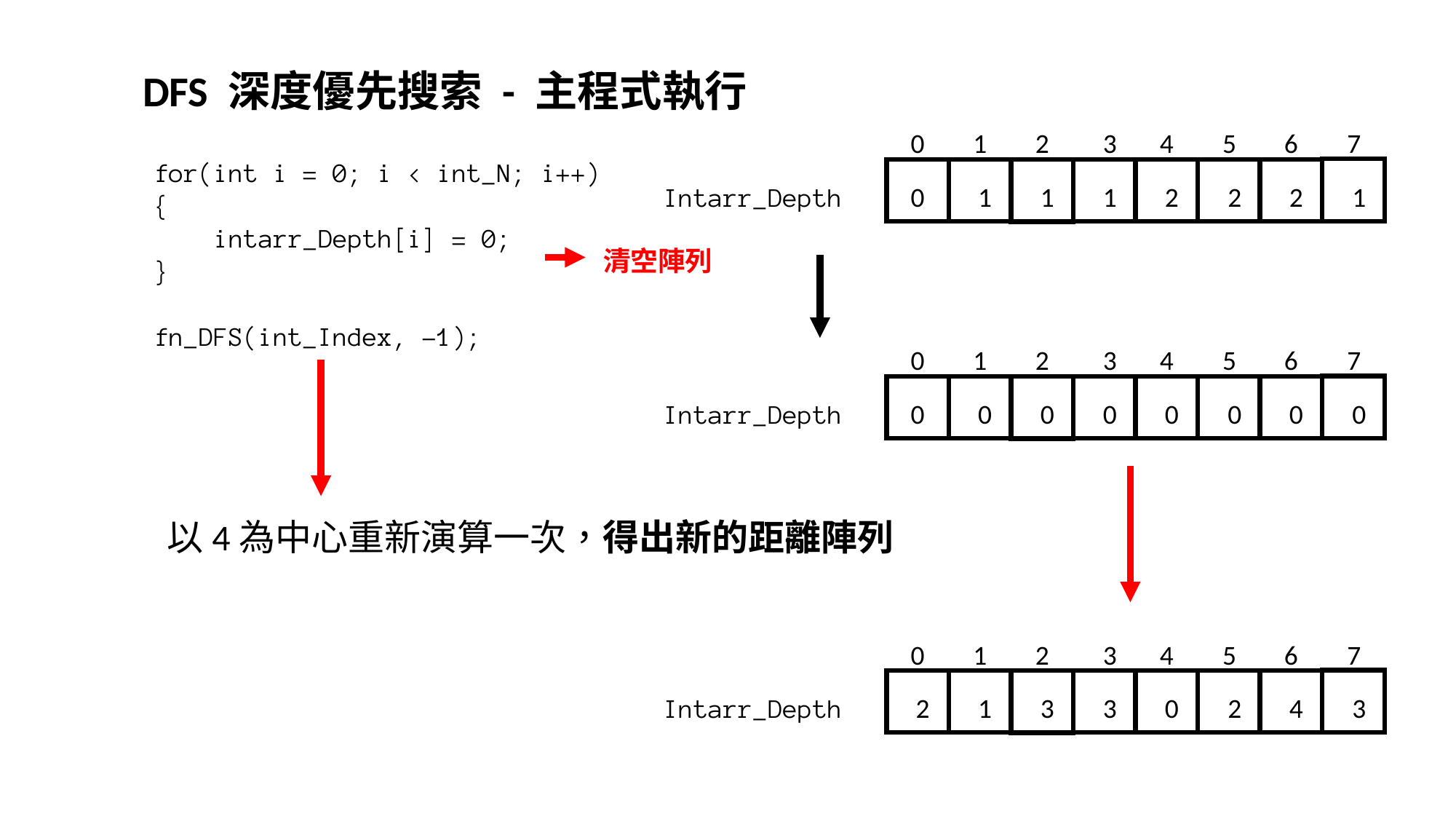

DFS 深度優先搜索 - 主程式執行
0
1
2
3
4
5
6
7

0
1
1
1
2
2
2
1
Intarr_Depth
for(int i = 0; i < int_N; i++)
{
    intarr_Depth[i] = 0;
}

fn_DFS(int_Index, -1);
清空陣列
0
1
2
3
4
5
6
7

0
0
0
0
0
0
0
0
Intarr_Depth
以4為中心重新演算一次，得出新的距離陣列
0
1
2
3
4
5
6
7

2
1
3
3
0
2
4
3
Intarr_Depth